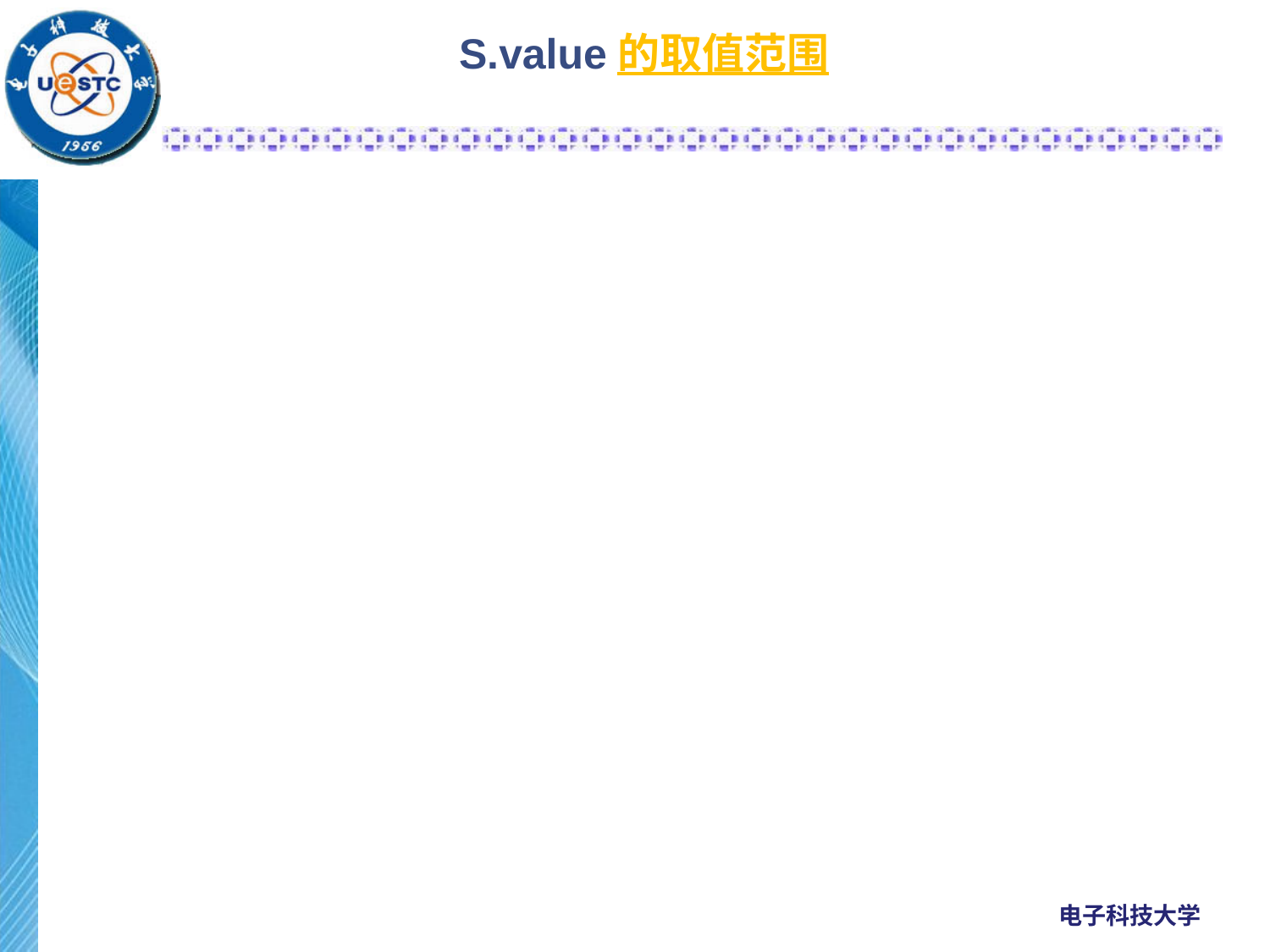

# S.value的取值范围
当仅有两个并发进程共享临界资源时，互斥信号量仅能取值0、1、－1。其中，
	- S.value =1, 表示无进程进入临界区
	- S.value =0，表示已有一个进程进入临界区
     - S.value = - 1,则表示已有一进程正在等待进入临界区

当用s来实现n个进程的互斥时， S.value的取值范围为1～－（n-1）